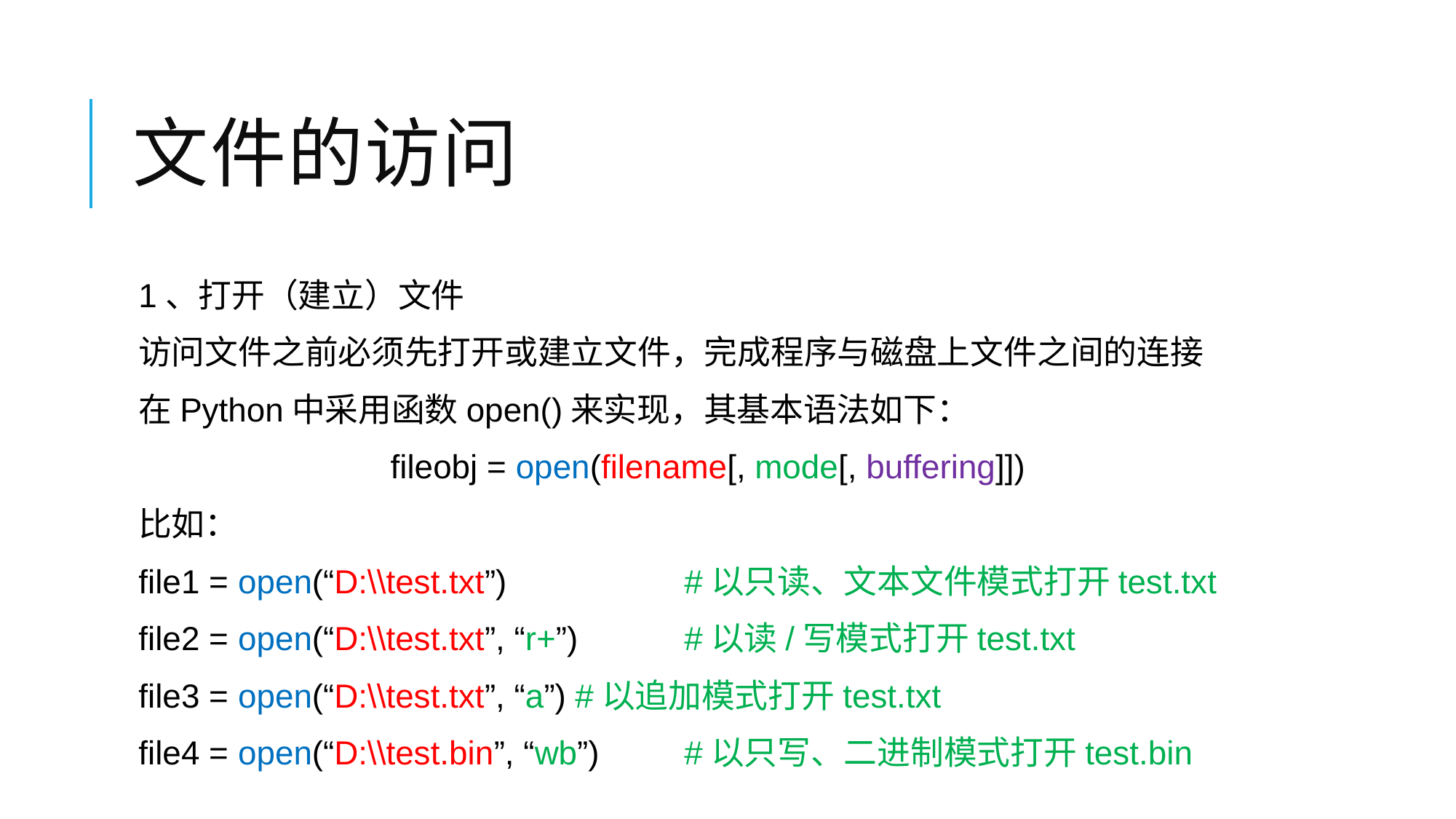

# 文件的访问
1、打开（建立）文件
访问文件之前必须先打开或建立文件，完成程序与磁盘上文件之间的连接
在Python中采用函数open()来实现，其基本语法如下：
fileobj = open(filename[, mode[, buffering]])
比如：
file1 = open(“D:\\test.txt”)		#以只读、文本文件模式打开test.txt
file2 = open(“D:\\test.txt”, “r+”)	#以读/写模式打开test.txt
file3 = open(“D:\\test.txt”, “a”)	#以追加模式打开test.txt
file4 = open(“D:\\test.bin”, “wb”)	#以只写、二进制模式打开test.bin